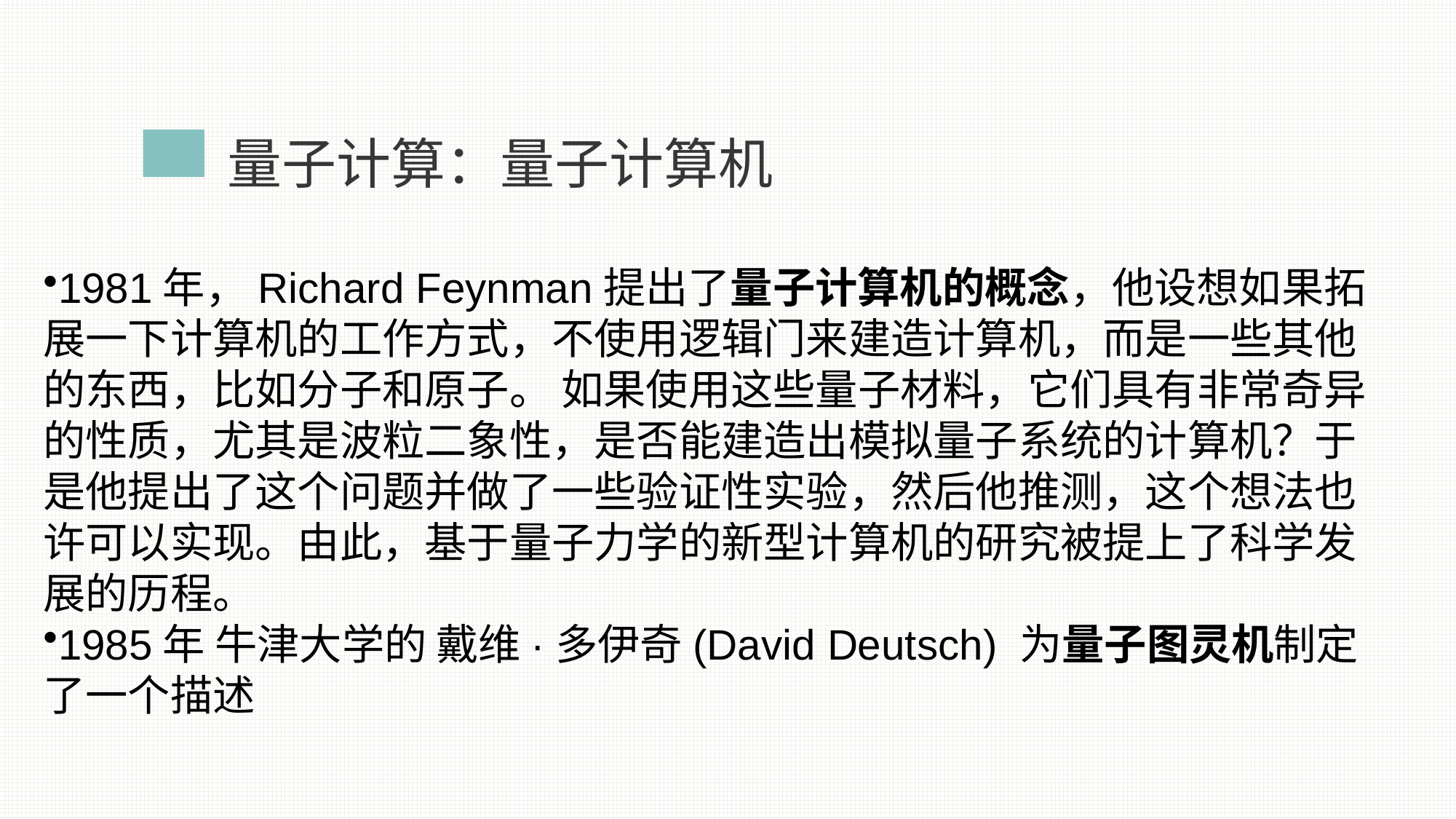

量子计算：量子计算机

1981年，Richard Feynman提出了量子计算机的概念，他设想如果拓展一下计算机的工作方式，不使用逻辑门来建造计算机，而是一些其他的东西，比如分子和原子。 如果使用这些量子材料，它们具有非常奇异的性质，尤其是波粒二象性，是否能建造出模拟量子系统的计算机？于是他提出了这个问题并做了一些验证性实验，然后他推测，这个想法也许可以实现。由此，基于量子力学的新型计算机的研究被提上了科学发展的历程。
1985年 牛津大学的 戴维·多伊奇(David Deutsch) 为量子图灵机制定了一个描述